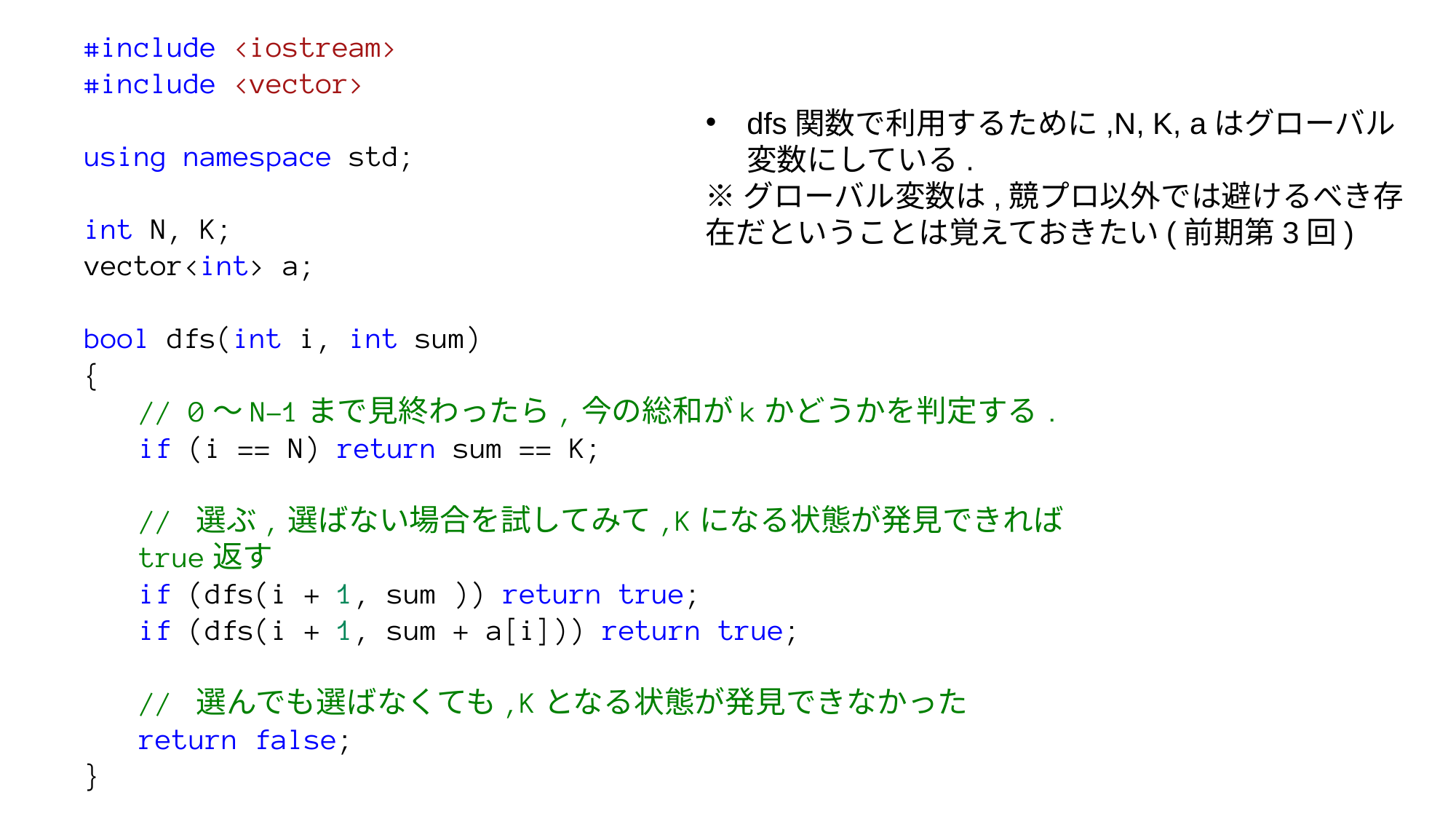

#include <iostream>
#include <vector>
using namespace std;
int N, K;
vector<int> a;
bool dfs(int i, int sum)
{
// 0～N-1まで見終わったら,今の総和がkかどうかを判定する.
if (i == N) return sum == K;
// 選ぶ,選ばない場合を試してみて,Kになる状態が発見できればtrue返す
if (dfs(i + 1, sum )) return true;
if (dfs(i + 1, sum + a[i])) return true;
// 選んでも選ばなくても,Kとなる状態が発見できなかった
return false;
}
dfs関数で利用するために,N, K, aはグローバル変数にしている.
※グローバル変数は,競プロ以外では避けるべき存在だということは覚えておきたい(前期第3回)